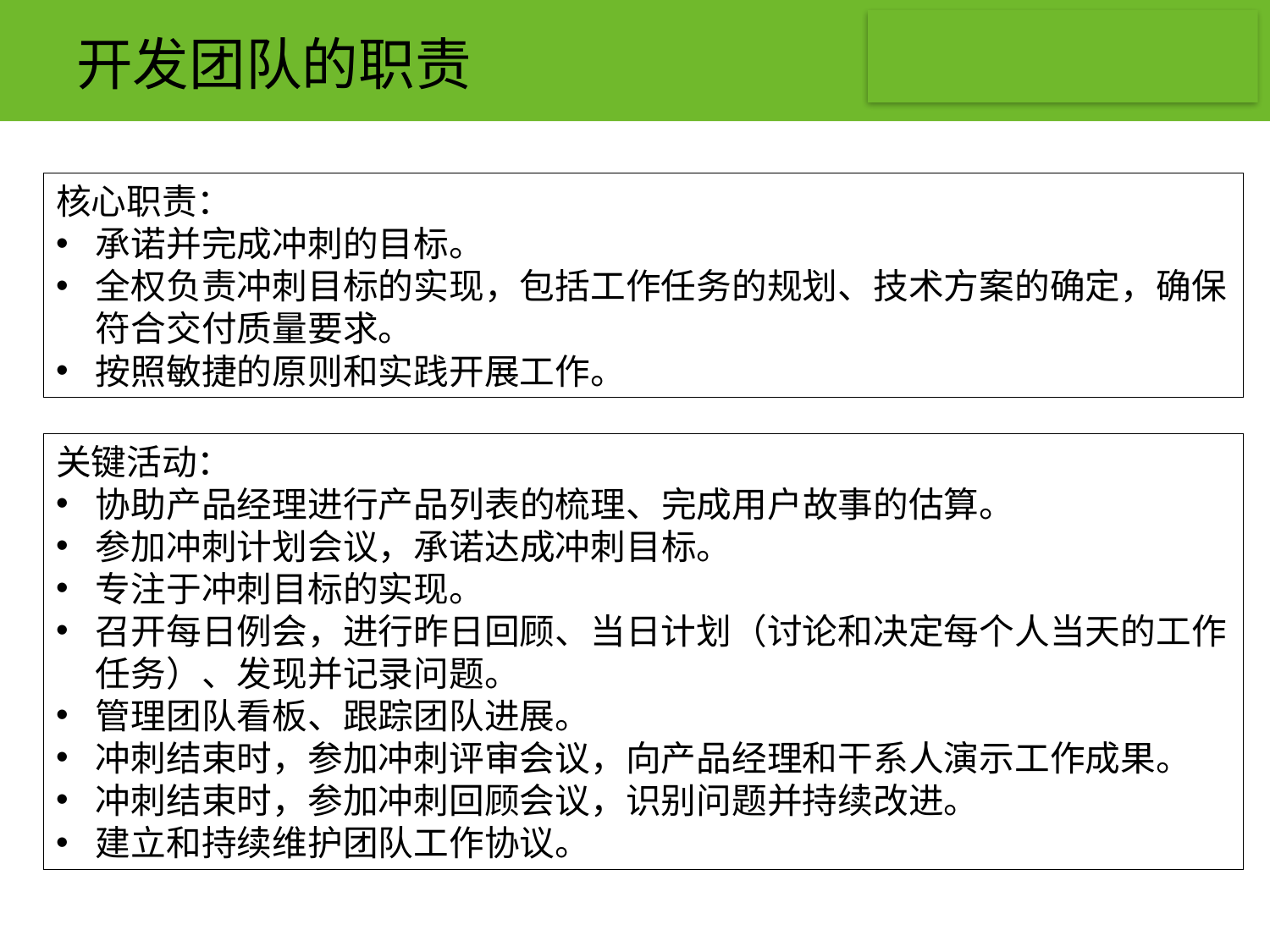

# 开发团队的职责
核心职责：
承诺并完成冲刺的目标。
全权负责冲刺目标的实现，包括工作任务的规划、技术方案的确定，确保符合交付质量要求。
按照敏捷的原则和实践开展工作。
关键活动：
协助产品经理进行产品列表的梳理、完成用户故事的估算。
参加冲刺计划会议，承诺达成冲刺目标。
专注于冲刺目标的实现。
召开每日例会，进行昨日回顾、当日计划（讨论和决定每个人当天的工作任务）、发现并记录问题。
管理团队看板、跟踪团队进展。
冲刺结束时，参加冲刺评审会议，向产品经理和干系人演示工作成果。
冲刺结束时，参加冲刺回顾会议，识别问题并持续改进。
建立和持续维护团队工作协议。